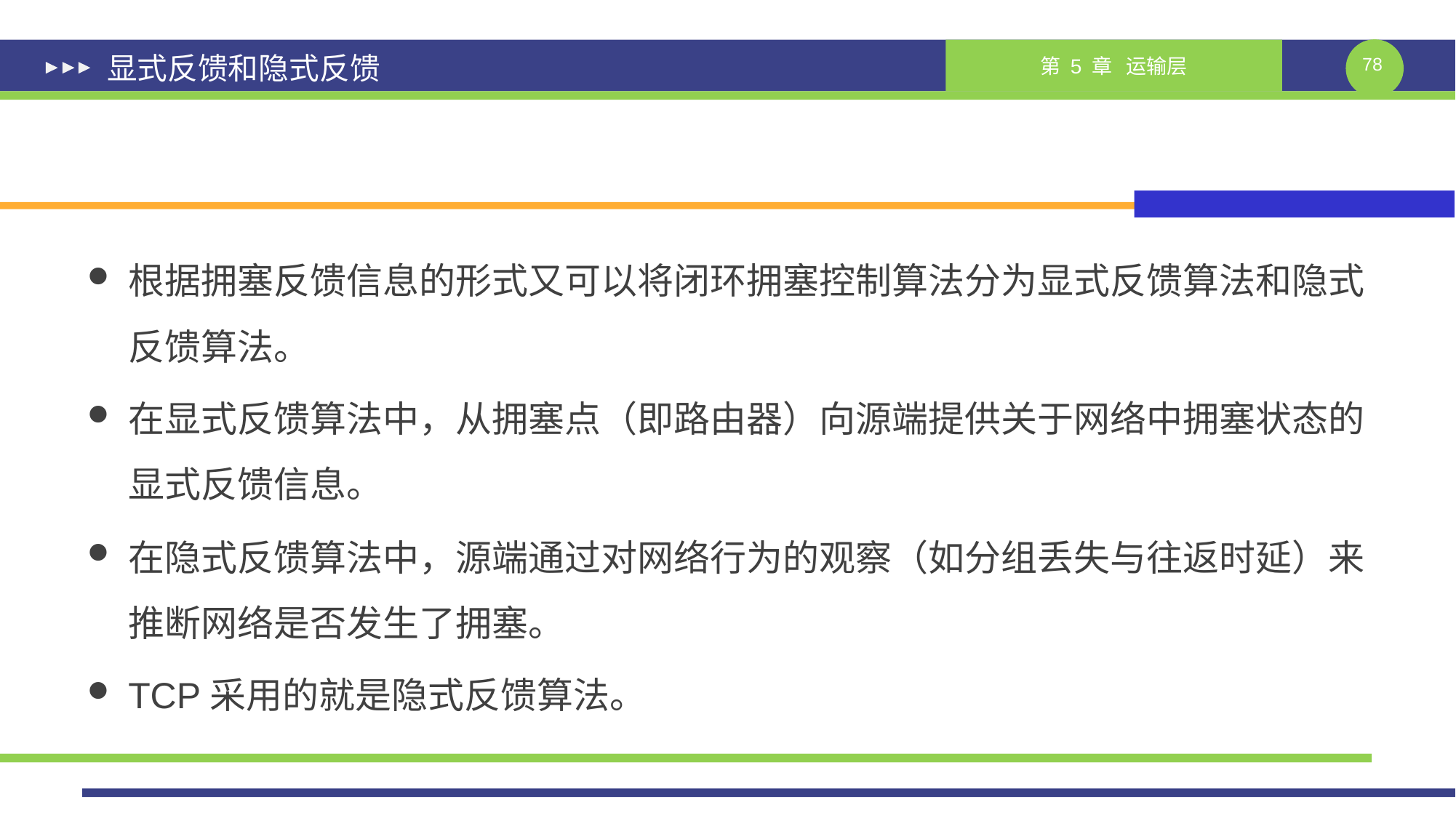

# 显式反馈和隐式反馈

根据拥塞反馈信息的形式又可以将闭环拥塞控制算法分为显式反馈算法和隐式反馈算法。
在显式反馈算法中，从拥塞点（即路由器）向源端提供关于网络中拥塞状态的显式反馈信息。
在隐式反馈算法中，源端通过对网络行为的观察（如分组丢失与往返时延）来推断网络是否发生了拥塞。
TCP采用的就是隐式反馈算法。

课件制作人：谢钧  谢希仁